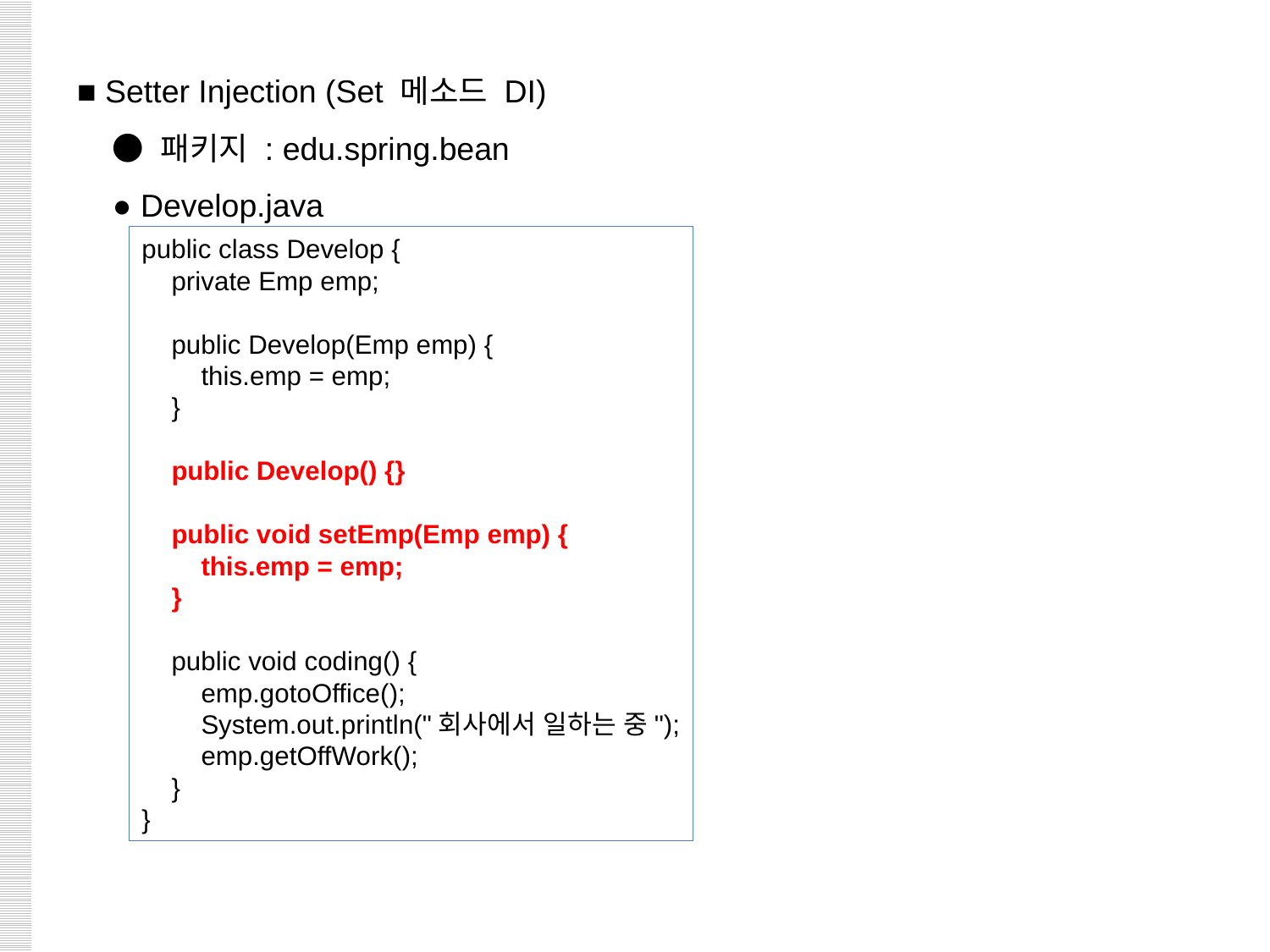

■ Setter Injection (Set 메소드 DI)
    ● 패키지 : edu.spring.bean
    ● Develop.java
public class Develop {
    private Emp emp;

    public Develop(Emp emp) {
        this.emp = emp;
    }

    public Develop() {}

    public void setEmp(Emp emp) {
        this.emp = emp;
    }

    public void coding() {
        emp.gotoOffice();
        System.out.println("회사에서 일하는 중");
        emp.getOffWork();
    }
}